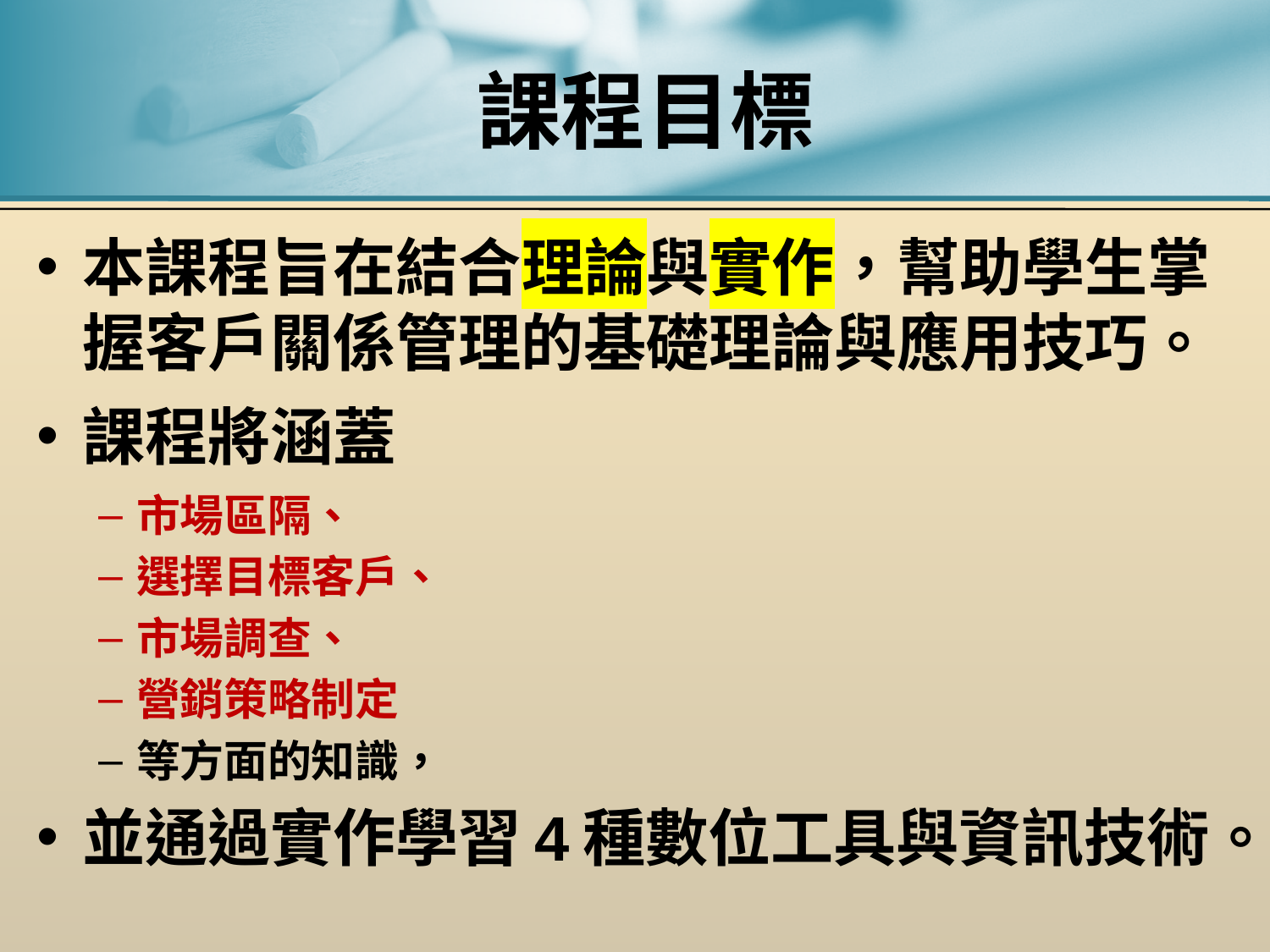

# 課程目標
本課程旨在結合理論與實作，幫助學生掌握客戶關係管理的基礎理論與應用技巧。
課程將涵蓋
市場區隔、
選擇目標客戶、
市場調查、
營銷策略制定
等方面的知識，
並通過實作學習4種數位工具與資訊技術。